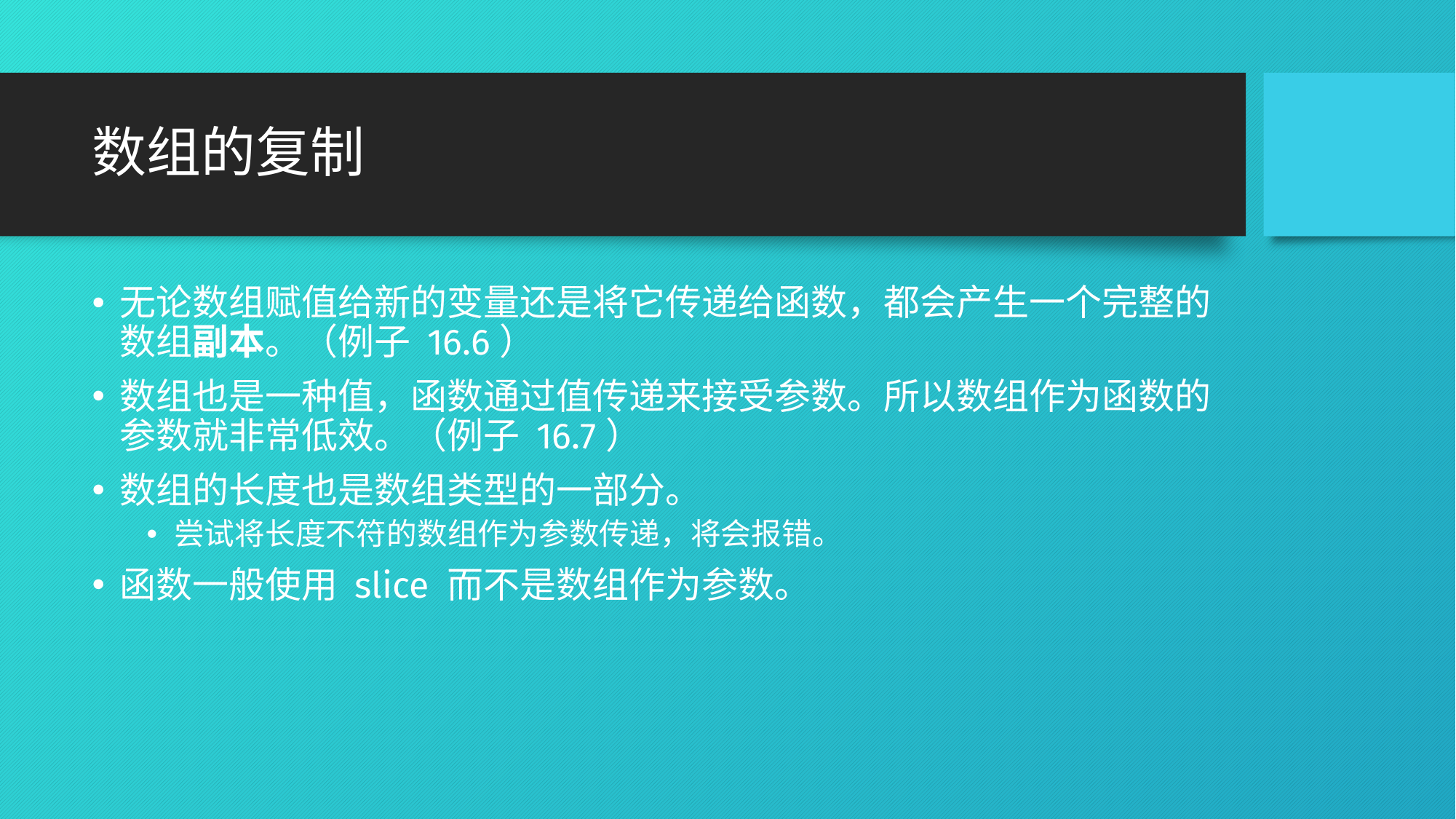

# 数组的复制
无论数组赋值给新的变量还是将它传递给函数，都会产生一个完整的数组副本。（例子 16.6）
数组也是一种值，函数通过值传递来接受参数。所以数组作为函数的参数就非常低效。（例子 16.7）
数组的长度也是数组类型的一部分。
尝试将长度不符的数组作为参数传递，将会报错。
函数一般使用 slice 而不是数组作为参数。